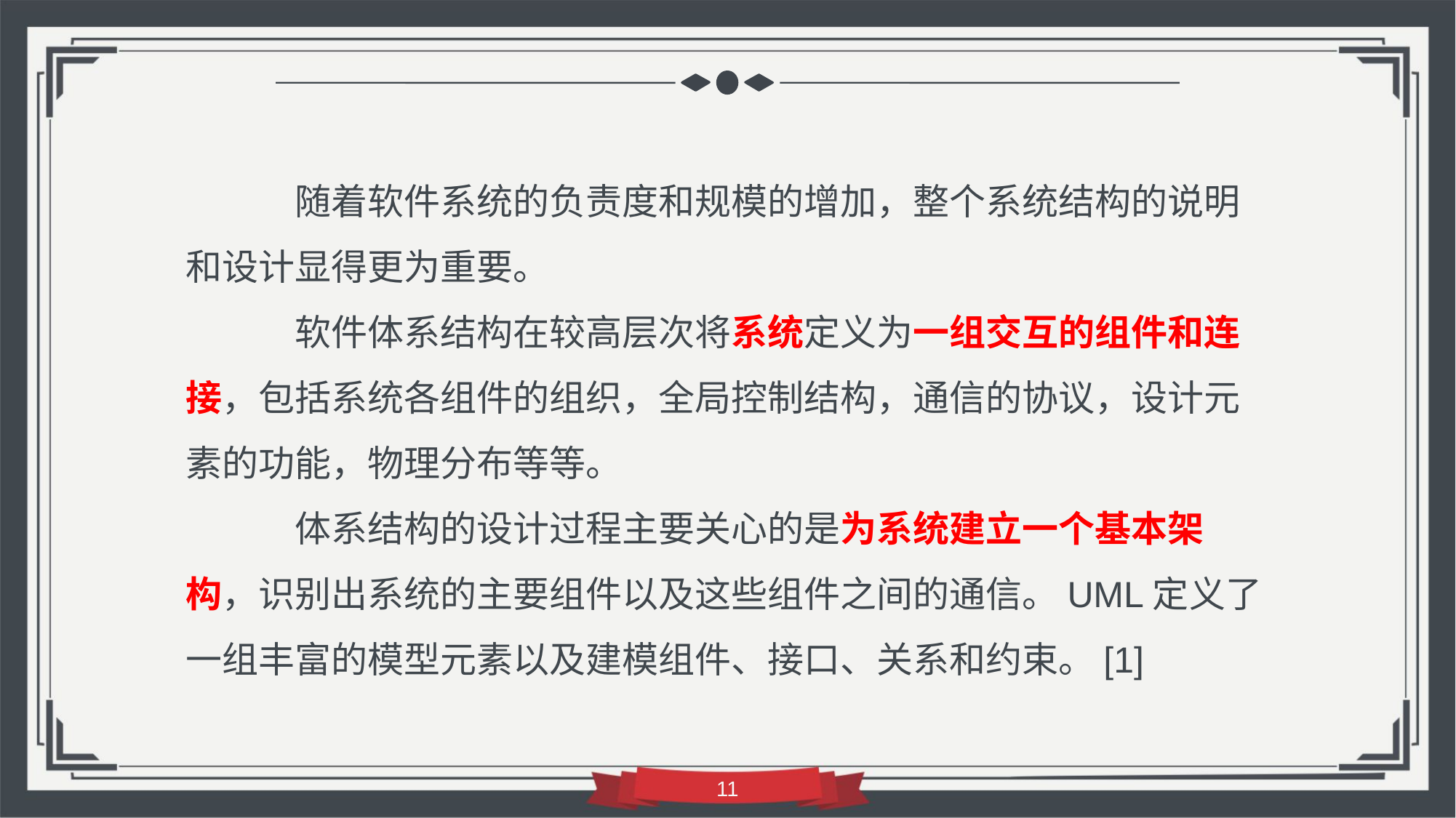

随着软件系统的负责度和规模的增加，整个系统结构的说明和设计显得更为重要。
	软件体系结构在较高层次将系统定义为一组交互的组件和连接，包括系统各组件的组织，全局控制结构，通信的协议，设计元素的功能，物理分布等等。
	体系结构的设计过程主要关心的是为系统建立一个基本架构，识别出系统的主要组件以及这些组件之间的通信。UML定义了一组丰富的模型元素以及建模组件、接口、关系和约束。[1]